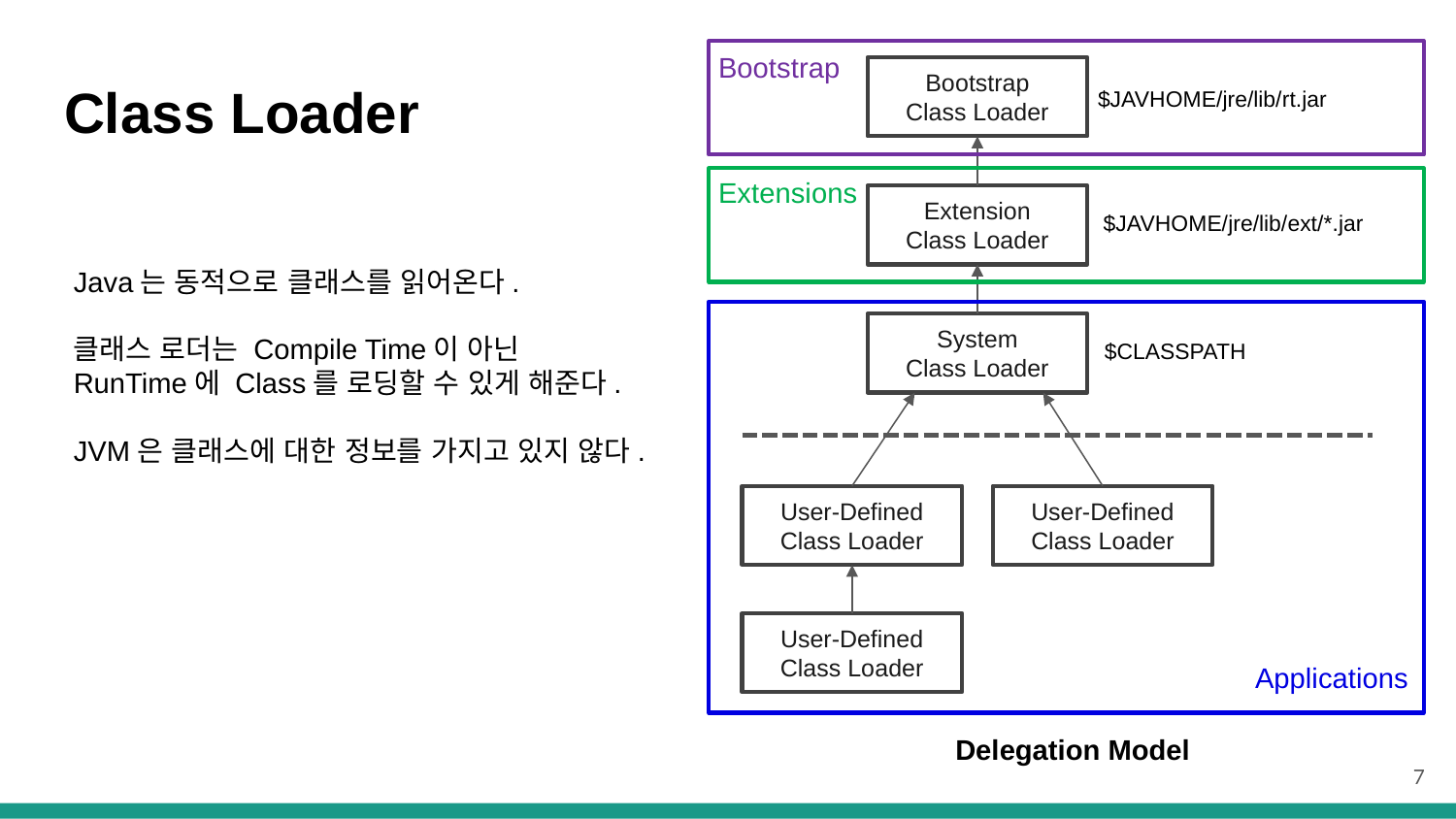

Bootstrap
Bootstrap
Class Loader
Extension
Class Loader
System
Class Loader
User-Defined
Class Loader
User-Defined
Class Loader
User-Defined
Class Loader
$JAVHOME/jre/lib/rt.jar
$JAVHOME/jre/lib/ext/*.jar
$CLASSPATH
Extensions

Applications
# Class Loader
Java는 동적으로 클래스를 읽어온다.

클래스 로더는 Compile Time이 아닌
RunTime에 Class를 로딩할 수 있게 해준다.

JVM은 클래스에 대한 정보를 가지고 있지 않다.

Delegation Model
7